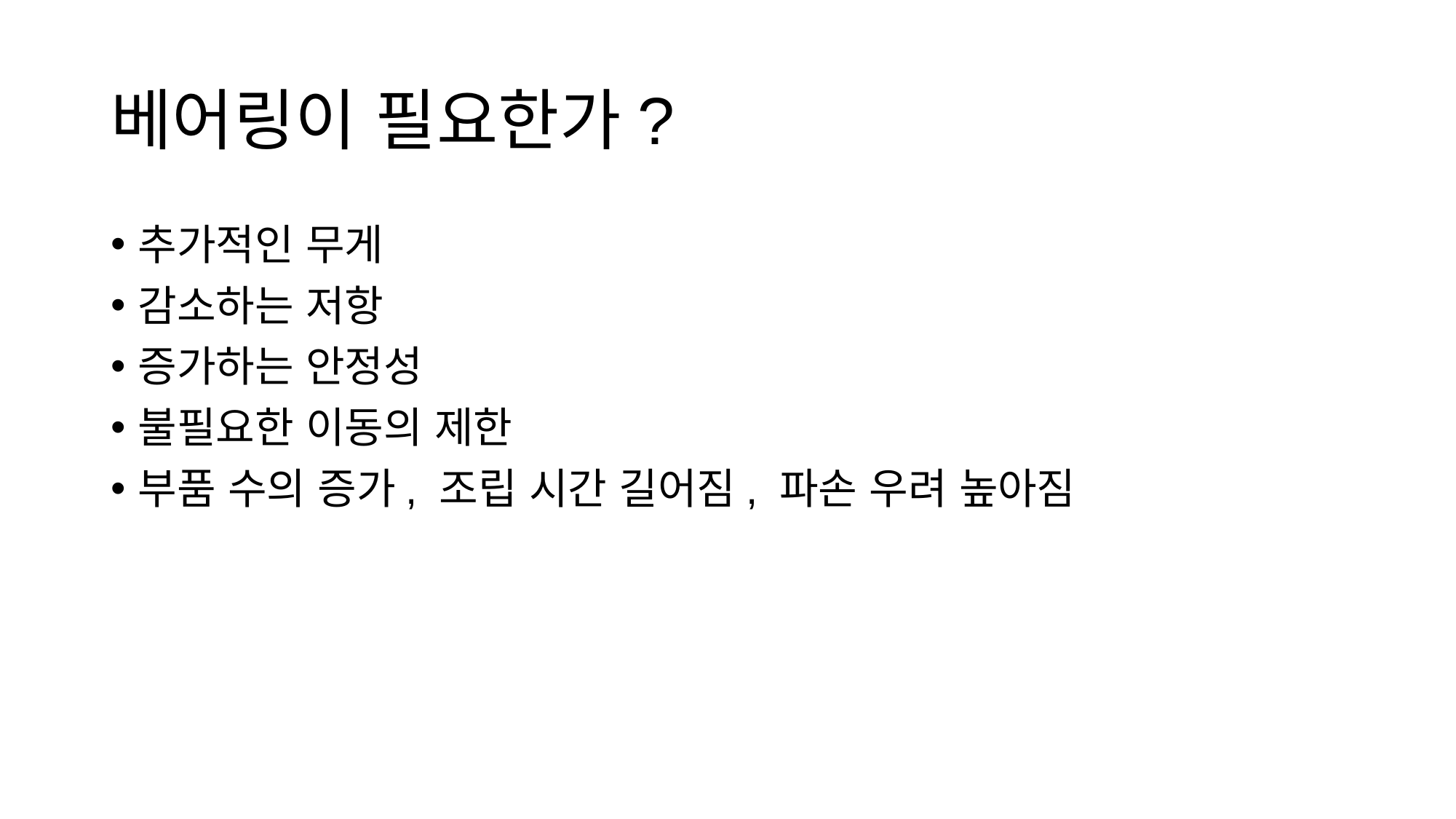

# 베어링이 필요한가?
추가적인 무게
감소하는 저항
증가하는 안정성
불필요한 이동의 제한
부품 수의 증가, 조립 시간 길어짐, 파손 우려 높아짐